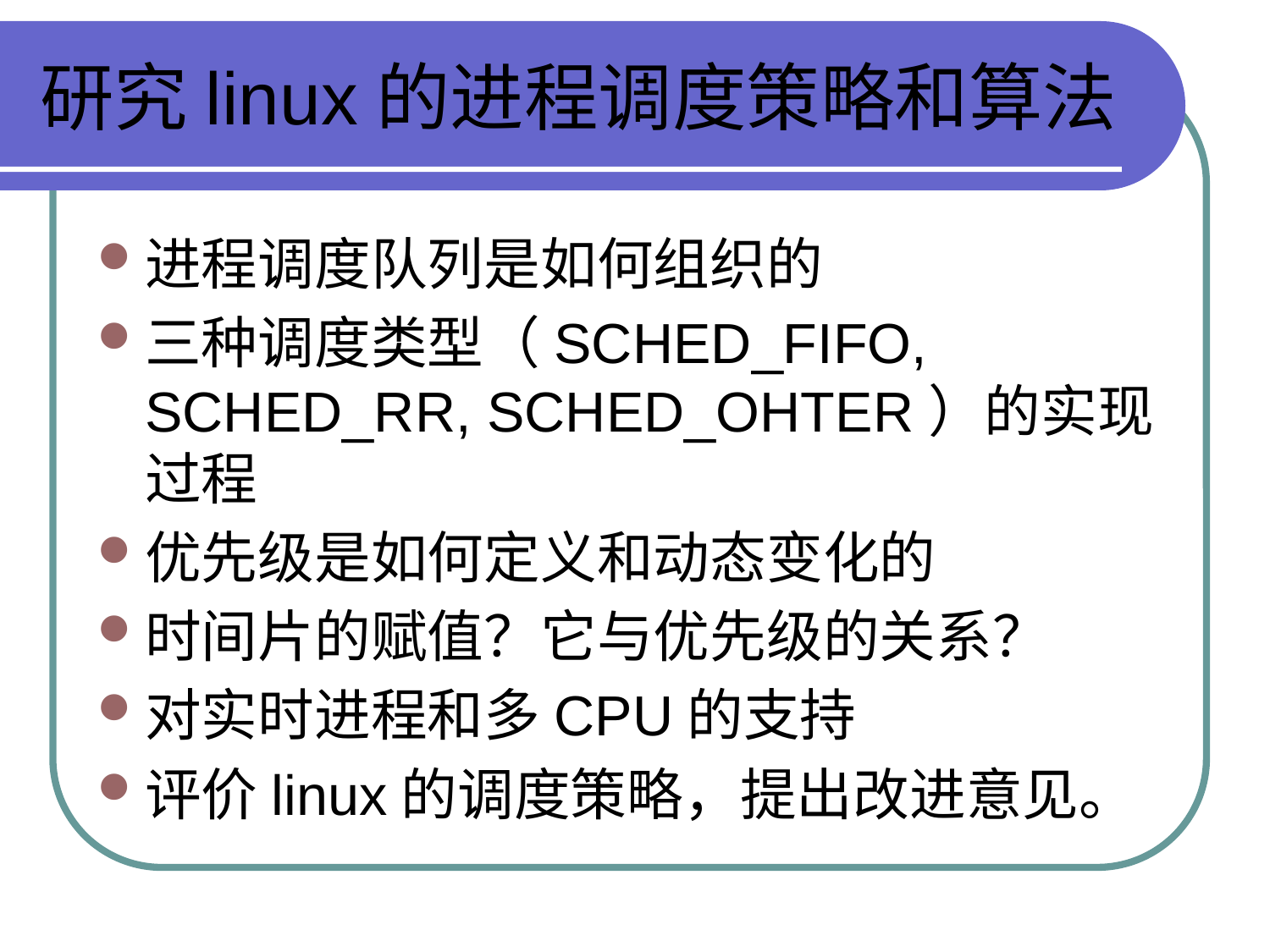

# 研究linux的进程调度策略和算法
进程调度队列是如何组织的
三种调度类型（SCHED_FIFO, SCHED_RR, SCHED_OHTER）的实现过程
优先级是如何定义和动态变化的
时间片的赋值？它与优先级的关系？
对实时进程和多CPU的支持
评价linux的调度策略，提出改进意见。